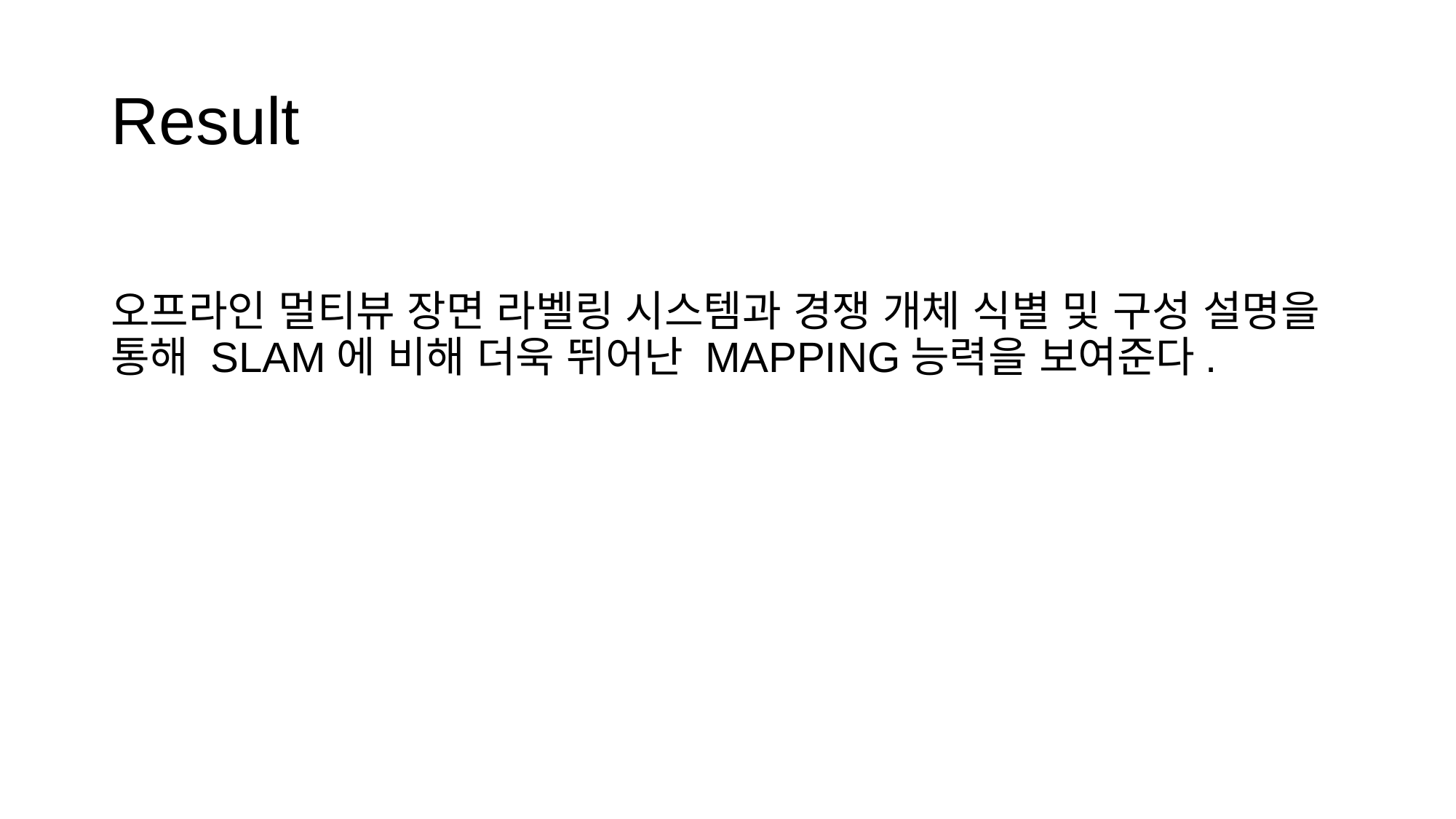

# Result

오프라인 멀티뷰 장면 라벨링 시스템과 경쟁 개체 식별 및 구성 설명을 통해 SLAM에 비해 더욱 뛰어난 MAPPING능력을 보여준다.